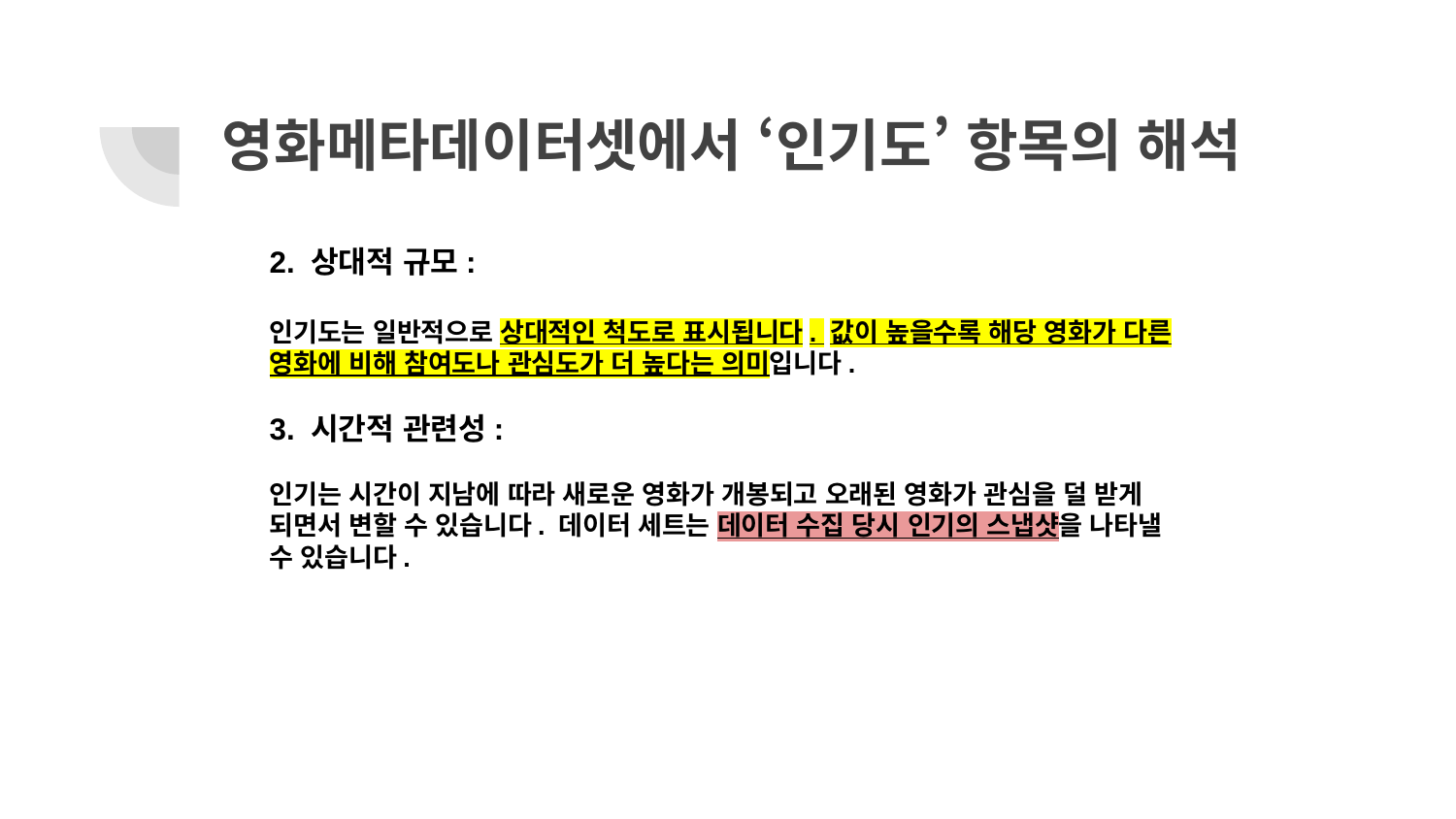

# 영화메타데이터셋에서 ‘인기도’ 항목의 해석
2. 상대적 규모:

인기도는 일반적으로 상대적인 척도로 표시됩니다. 값이 높을수록 해당 영화가 다른 영화에 비해 참여도나 관심도가 더 높다는 의미입니다.

3. 시간적 관련성:

인기는 시간이 지남에 따라 새로운 영화가 개봉되고 오래된 영화가 관심을 덜 받게 되면서 변할 수 있습니다. 데이터 세트는 데이터 수집 당시 인기의 스냅샷을 나타낼 수 있습니다.